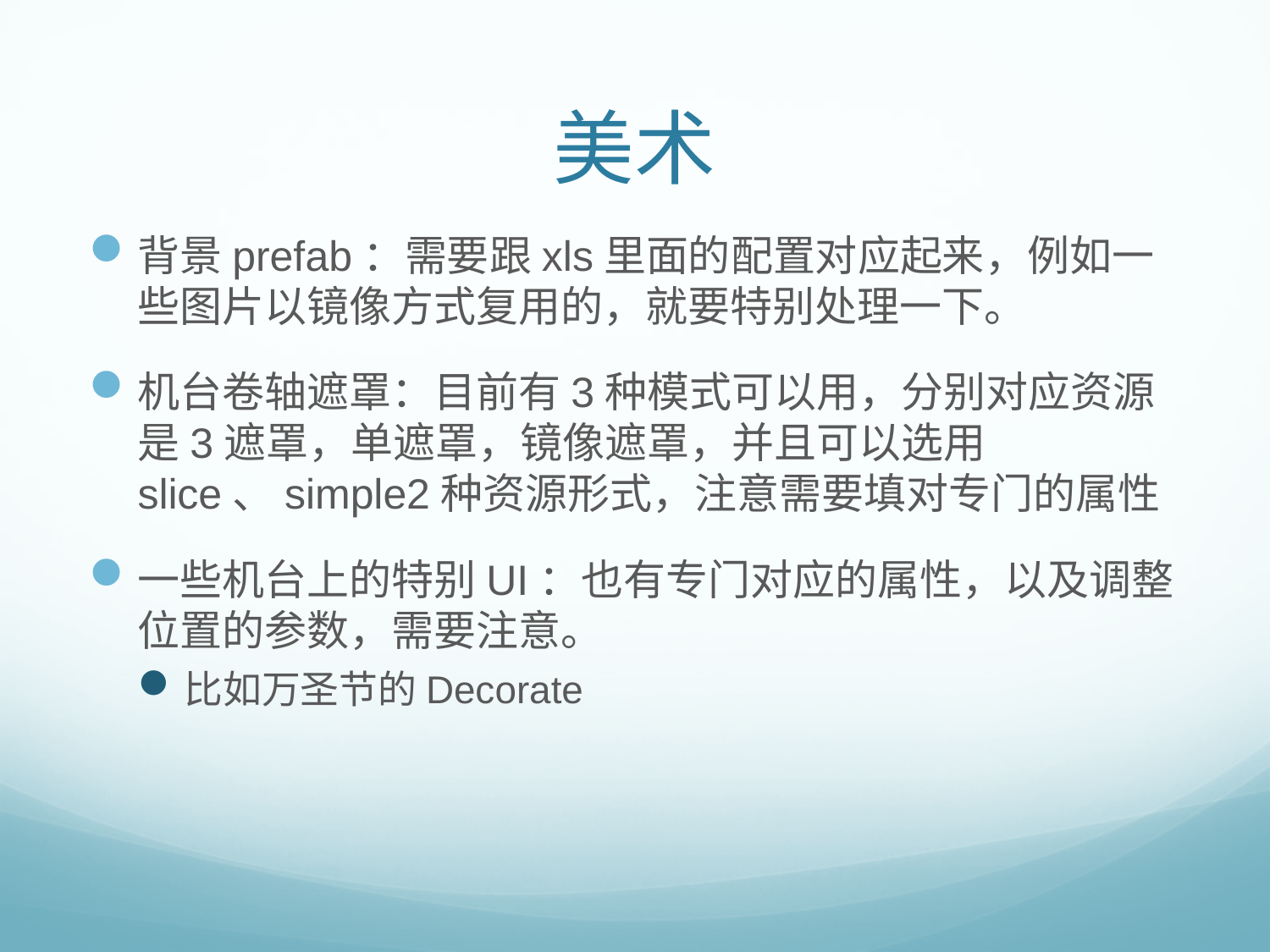

# 美术
背景prefab：需要跟xls里面的配置对应起来，例如一些图片以镜像方式复用的，就要特别处理一下。
机台卷轴遮罩：目前有3种模式可以用，分别对应资源是3遮罩，单遮罩，镜像遮罩，并且可以选用slice、simple2种资源形式，注意需要填对专门的属性
一些机台上的特别UI：也有专门对应的属性，以及调整位置的参数，需要注意。
比如万圣节的Decorate